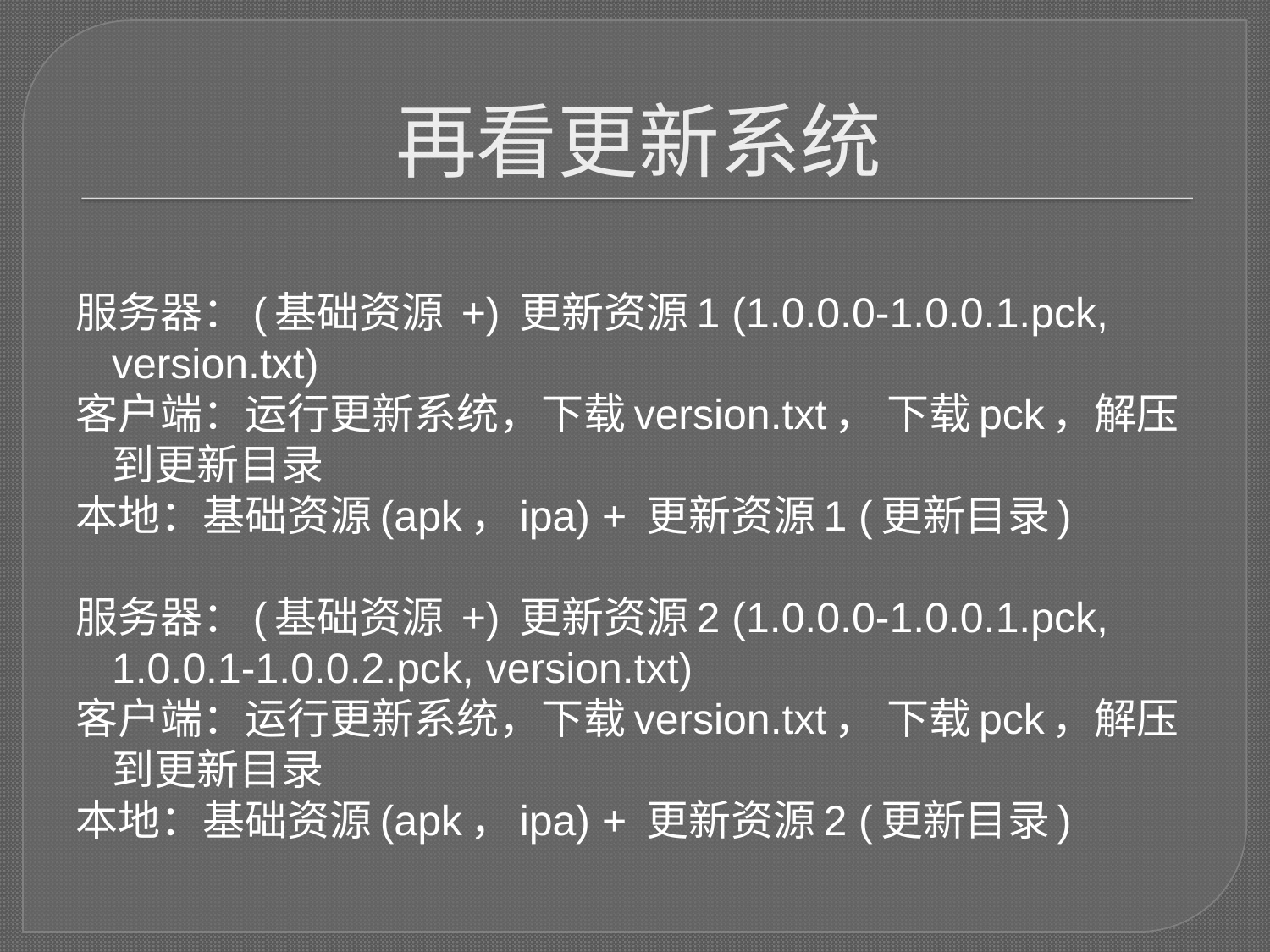

# 再看更新系统

服务器：(基础资源 +) 更新资源1 (1.0.0.0-1.0.0.1.pck, version.txt)
客户端：运行更新系统，下载version.txt， 下载pck，解压到更新目录
本地：基础资源(apk，ipa) + 更新资源1 (更新目录)

服务器：(基础资源 +) 更新资源2 (1.0.0.0-1.0.0.1.pck, 1.0.0.1-1.0.0.2.pck, version.txt)
客户端：运行更新系统，下载version.txt， 下载pck，解压到更新目录
本地：基础资源(apk，ipa) + 更新资源2 (更新目录)